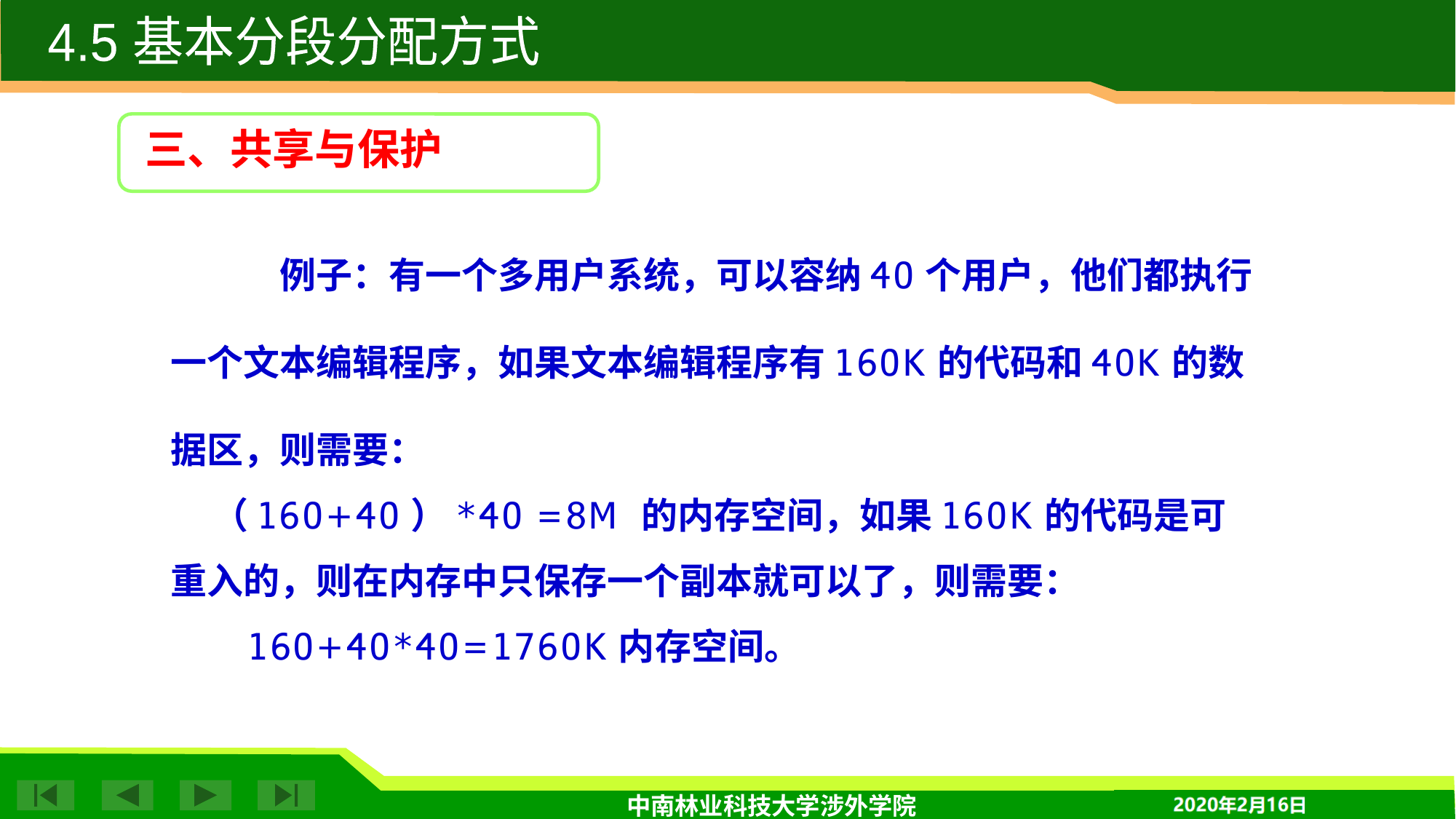

4.5 基本分段分配方式

三、共享与保护
		例子：有一个多用户系统，可以容纳40个用户，他们都执行一个文本编辑程序，如果文本编辑程序有160K的代码和40K的数据区，则需要：
         （160+40）*40 =8M 的内存空间，如果160K的代码是可重入的，则在内存中只保存一个副本就可以了，则需要：
           160+40*40=1760K内存空间。